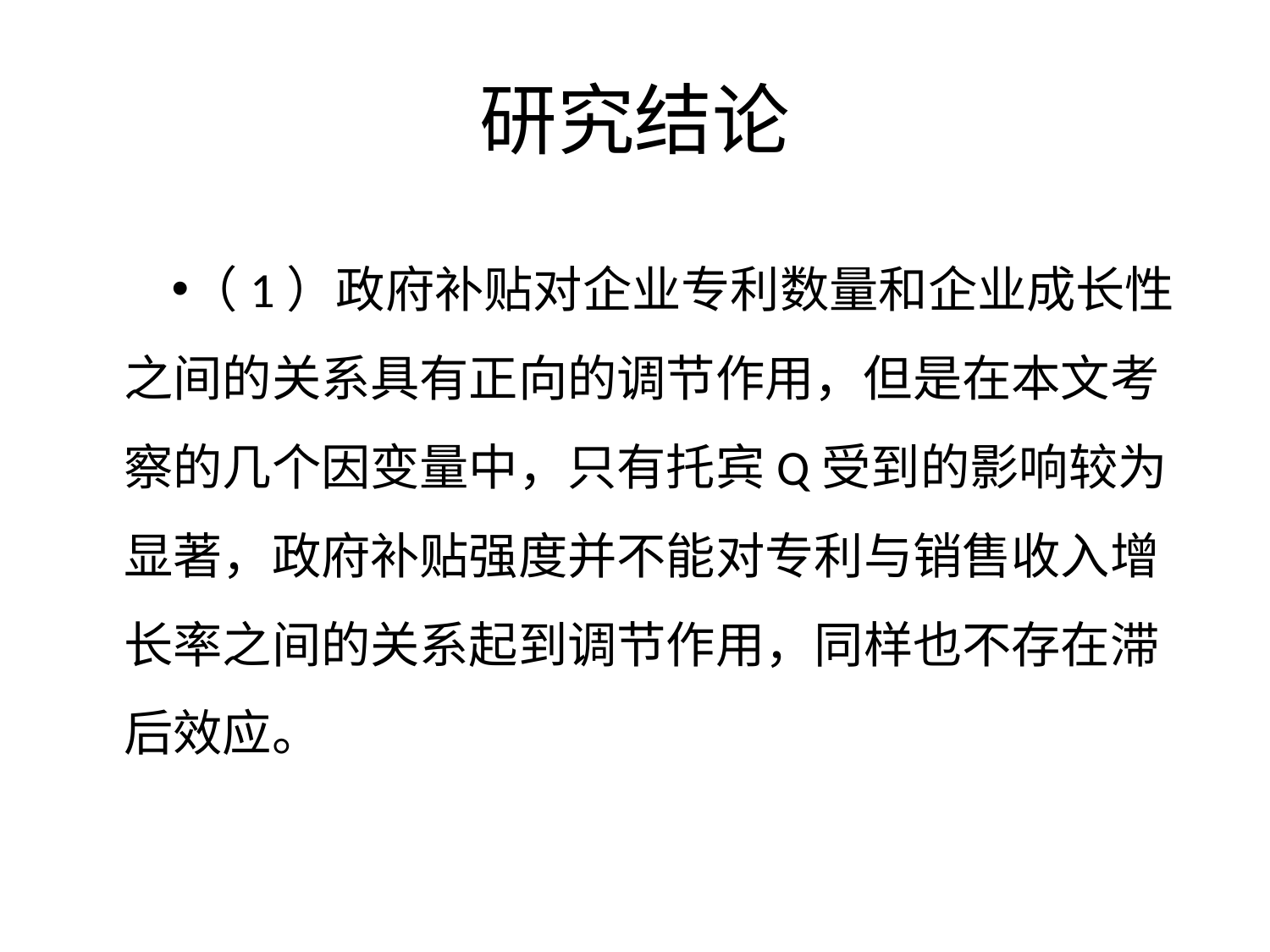

# 研究结论
（1）政府补贴对企业专利数量和企业成长性之间的关系具有正向的调节作用，但是在本文考察的几个因变量中，只有托宾Q受到的影响较为显著，政府补贴强度并不能对专利与销售收入增长率之间的关系起到调节作用，同样也不存在滞后效应。